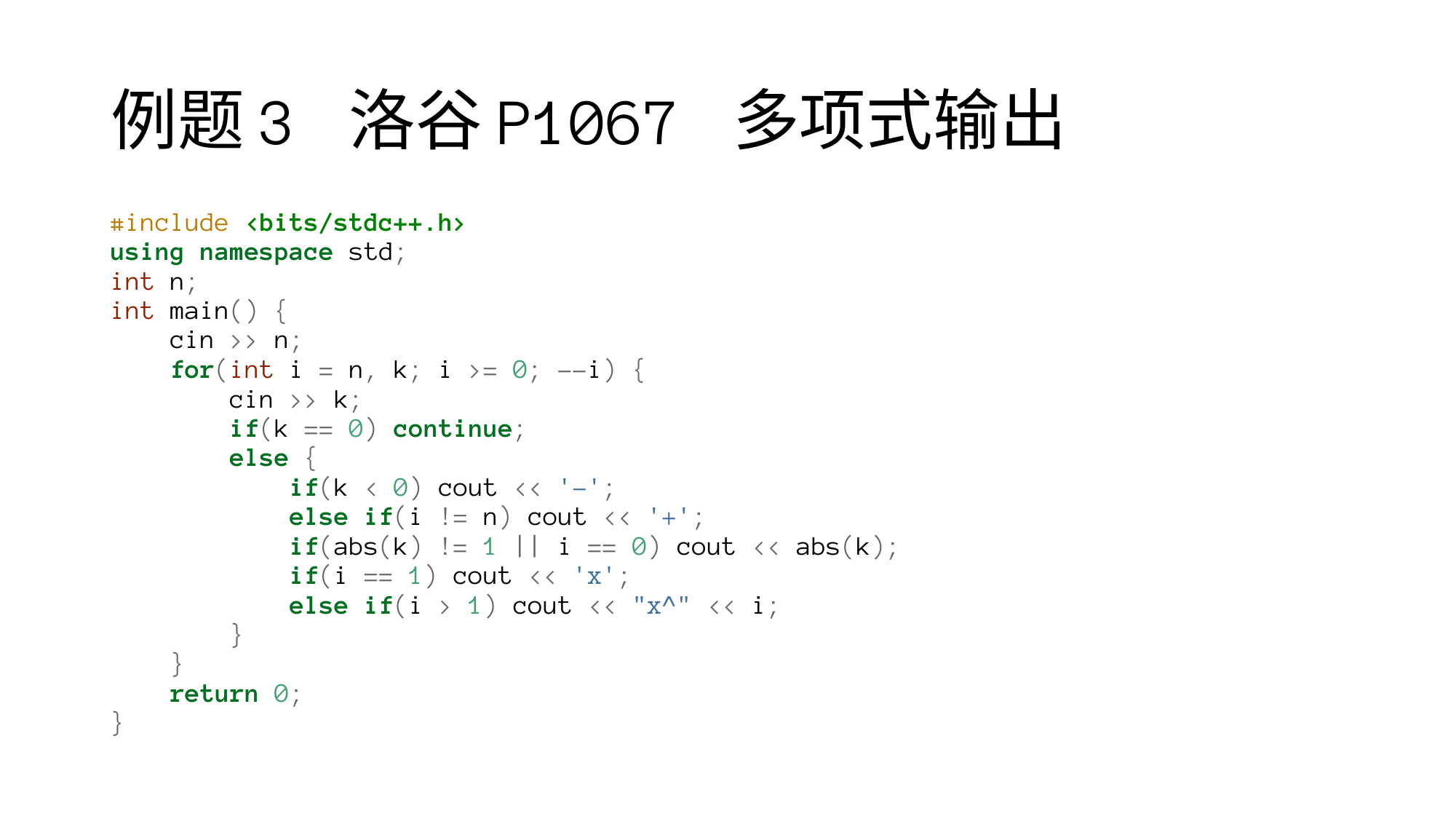

# 例题3 洛谷P1067 多项式输出
#include <bits/stdc++.h>
using namespace std;
int n;
int main() {
    cin >> n;
    for(int i = n, k; i >= 0; --i) {
        cin >> k;
        if(k == 0) continue;
        else {
            if(k < 0) cout << '-';
            else if(i != n) cout << '+';
            if(abs(k) != 1 || i == 0) cout << abs(k);
            if(i == 1) cout << 'x';
            else if(i > 1) cout << "x^" << i;
        }
    }
    return 0;
}